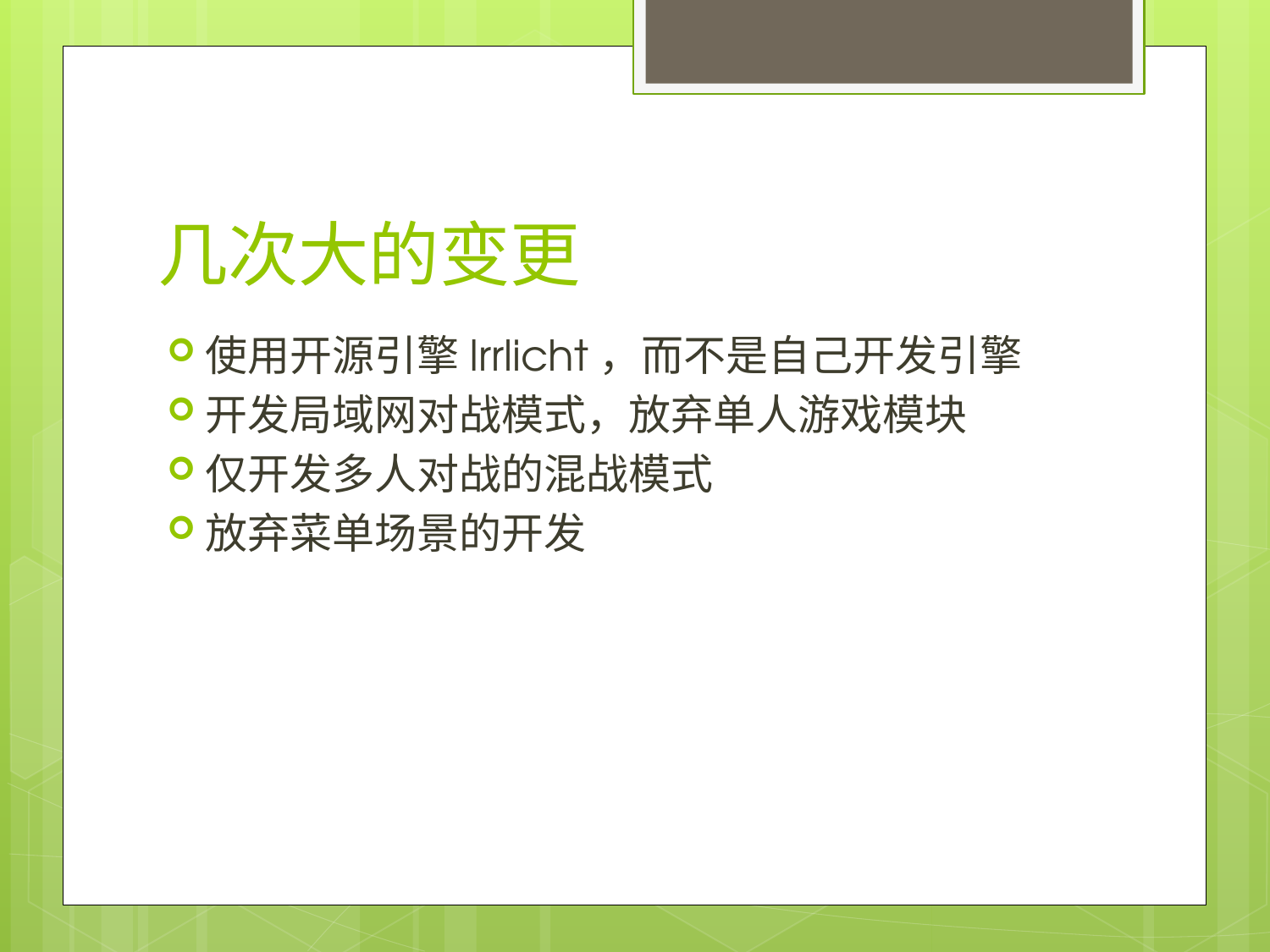

# 几次大的变更
使用开源引擎Irrlicht，而不是自己开发引擎
开发局域网对战模式，放弃单人游戏模块
仅开发多人对战的混战模式
放弃菜单场景的开发